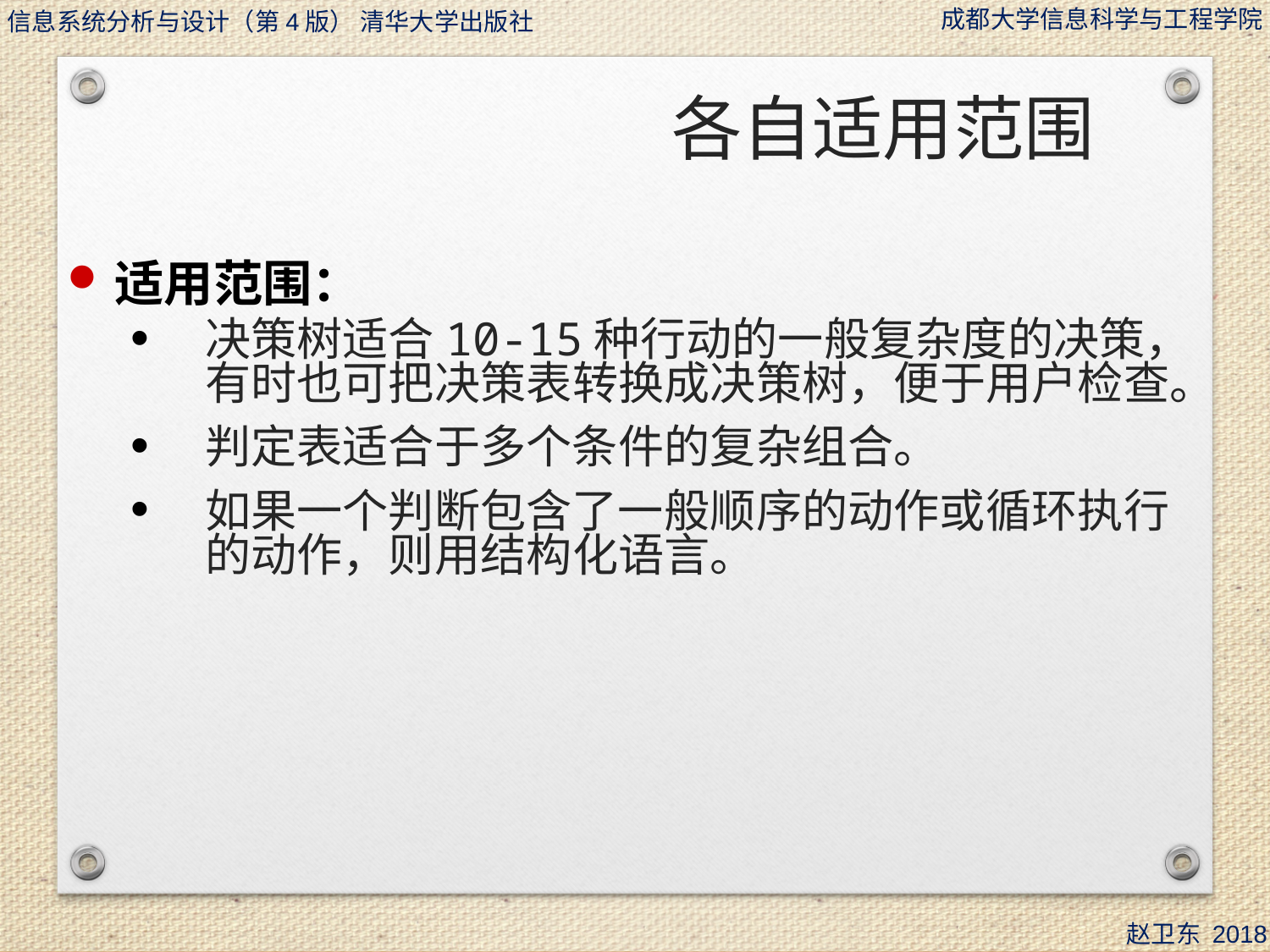

各自适用范围
适用范围：
决策树适合10-15种行动的一般复杂度的决策，有时也可把决策表转换成决策树，便于用户检查。
判定表适合于多个条件的复杂组合。
如果一个判断包含了一般顺序的动作或循环执行的动作，则用结构化语言。